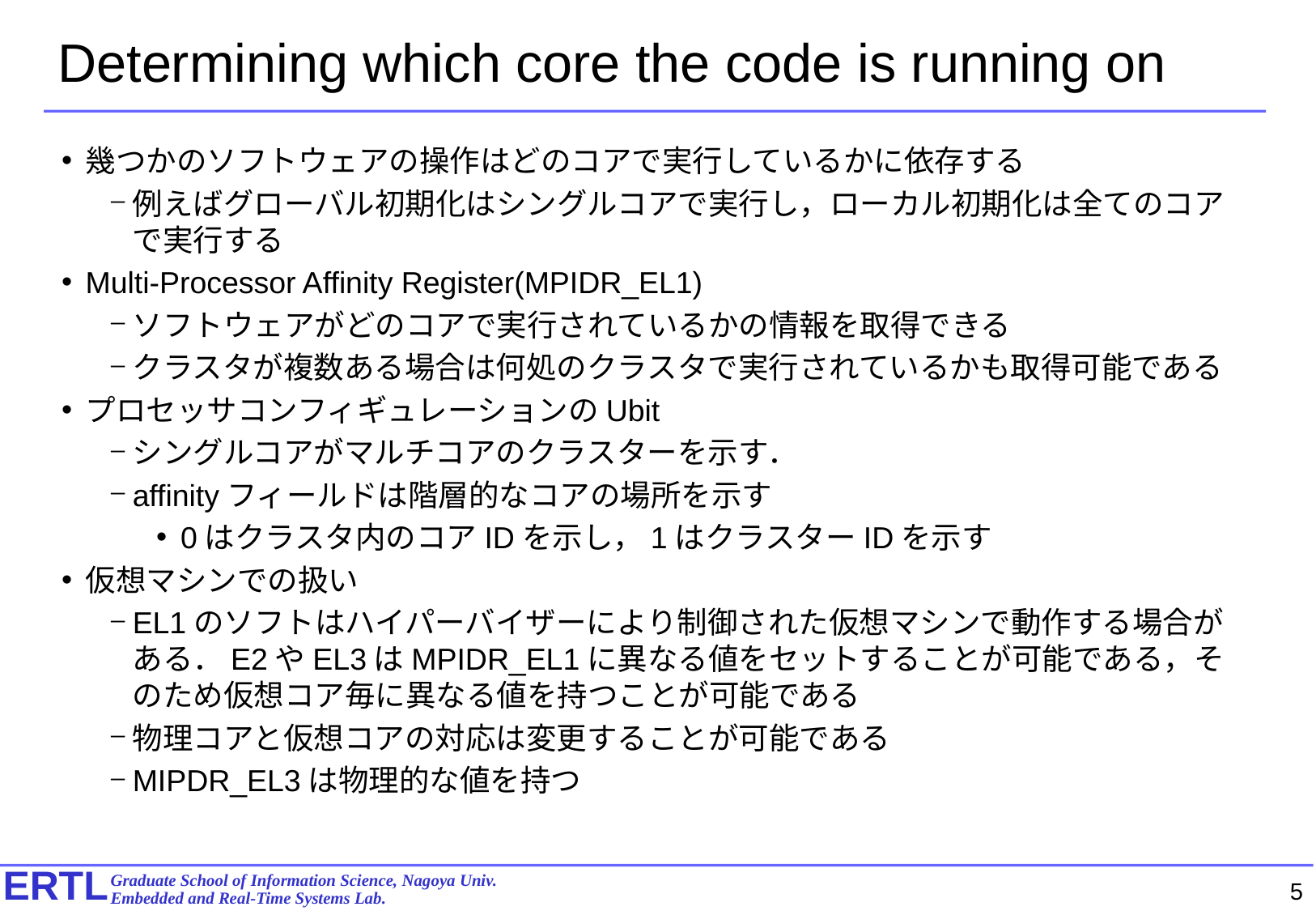

# Determining which core the code is running on
幾つかのソフトウェアの操作はどのコアで実行しているかに依存する
例えばグローバル初期化はシングルコアで実行し，ローカル初期化は全てのコアで実行する
Multi-Processor Affinity Register(MPIDR_EL1)
ソフトウェアがどのコアで実行されているかの情報を取得できる
クラスタが複数ある場合は何処のクラスタで実行されているかも取得可能である
プロセッサコンフィギュレーションのUbit
シングルコアがマルチコアのクラスターを示す．
affinityフィールドは階層的なコアの場所を示す
0はクラスタ内のコアIDを示し，1はクラスターIDを示す
仮想マシンでの扱い
EL1のソフトはハイパーバイザーにより制御された仮想マシンで動作する場合がある．E2やEL3はMPIDR_EL1に異なる値をセットすることが可能である，そのため仮想コア毎に異なる値を持つことが可能である
物理コアと仮想コアの対応は変更することが可能である
MIPDR_EL3は物理的な値を持つ

5